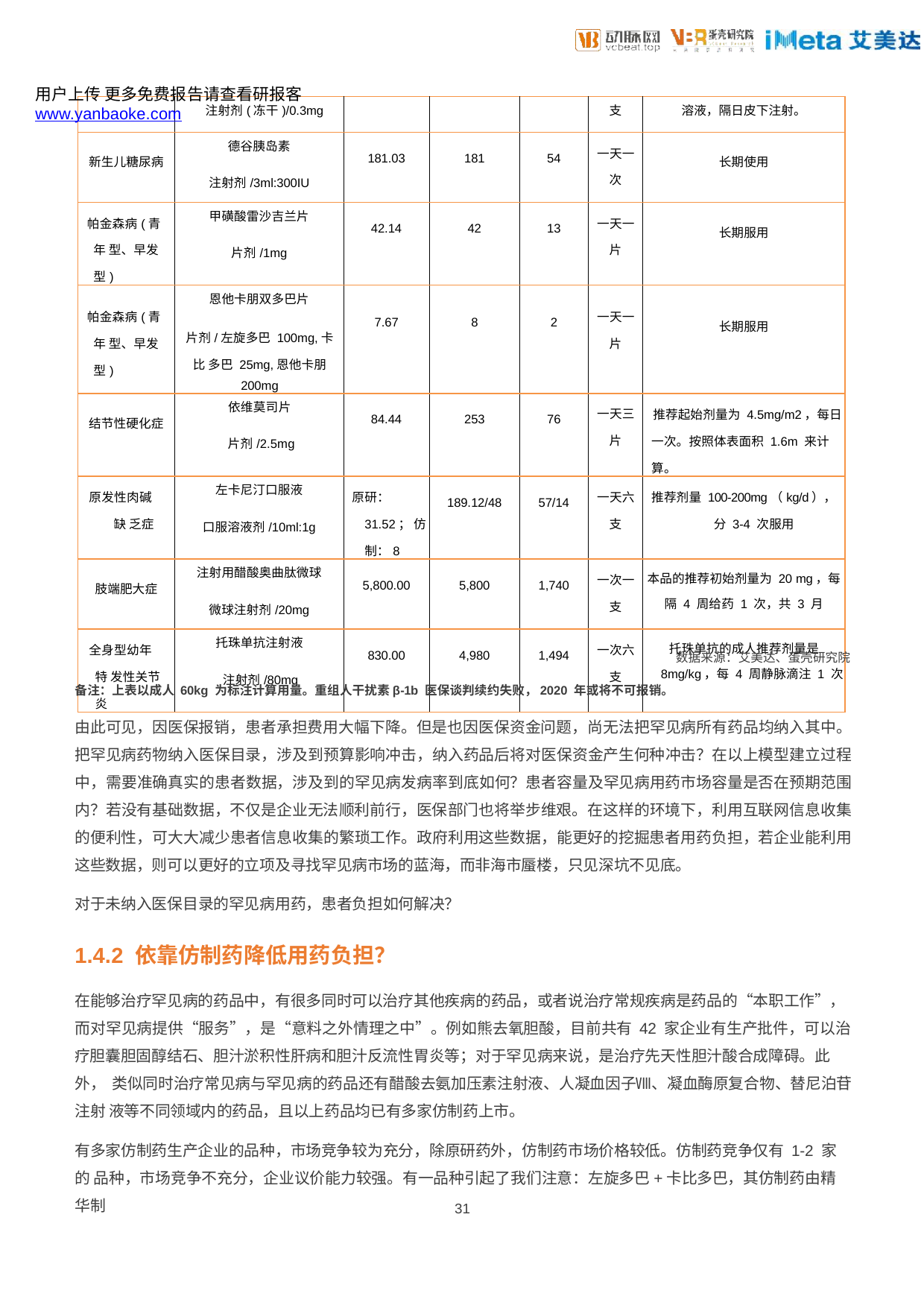

用户上传 更多免费报告请查看研报客 www.yanbaoke.com
|  | 注射剂(冻干)/0.3mg |  |  |  | 支 | 溶液，隔日皮下注射。 |
| --- | --- | --- | --- | --- | --- | --- |
| 新生儿糖尿病 | 德谷胰岛素 注射剂/3ml:300IU | 181.03 | 181 | 54 | 一天一 次 | 长期使用 |
| 帕金森病(青年 型、早发型) | 甲磺酸雷沙吉兰片 片剂/1mg | 42.14 | 42 | 13 | 一天一 片 | 长期服用 |
| 帕金森病(青年 型、早发型) | 恩他卡朋双多巴片 片剂/左旋多巴 100mg,卡比 多巴 25mg,恩他卡朋 200mg | 7.67 | 8 | 2 | 一天一 片 | 长期服用 |
| 结节性硬化症 | 依维莫司片 片剂/2.5mg | 84.44 | 253 | 76 | 一天三 片 | 推荐起始剂量为 4.5mg/m2，每日 一次。按照体表面积 1.6m 来计算。 |
| 原发性肉碱缺 乏症 | 左卡尼汀口服液 口服溶液剂/10ml:1g | 原研：31.52； 仿制：8 | 189.12/48 | 57/14 | 一天六 支 | 推荐剂量 100-200mg（kg/d），分 3-4 次服用 |
| 肢端肥大症 | 注射用醋酸奥曲肽微球 微球注射剂/20mg | 5,800.00 | 5,800 | 1,740 | 一次一 支 | 本品的推荐初始剂量为 20 mg，每 隔 4 周给药 1 次，共 3 月 |
| 全身型幼年特 发性关节炎 | 托珠单抗注射液 注射剂/80mg | 830.00 | 4,980 | 1,494 | 一次六 支 | 托珠单抗的成人推荐剂量是 8mg/kg，每 4 周静脉滴注 1 次 |
数据来源：艾美达、蛋壳研究院

备注：上表以成人 60kg 为标注计算用量。重组人干扰素β-1b 医保谈判续约失败，2020 年或将不可报销。
由此可见，因医保报销，患者承担费用大幅下降。但是也因医保资金问题，尚无法把罕见病所有药品均纳入其中。 把罕见病药物纳入医保目录，涉及到预算影响冲击，纳入药品后将对医保资金产生何种冲击？在以上模型建立过程 中，需要准确真实的患者数据，涉及到的罕见病发病率到底如何？患者容量及罕见病用药市场容量是否在预期范围 内？若没有基础数据，不仅是企业无法顺利前行，医保部门也将举步维艰。在这样的环境下，利用互联网信息收集 的便利性，可大大减少患者信息收集的繁琐工作。政府利用这些数据，能更好的挖掘患者用药负担，若企业能利用 这些数据，则可以更好的立项及寻找罕见病市场的蓝海，而非海市蜃楼，只见深坑不见底。

对于未纳入医保目录的罕见病用药，患者负担如何解决？

1.4.2 依靠仿制药降低用药负担？
在能够治疗罕见病的药品中，有很多同时可以治疗其他疾病的药品，或者说治疗常规疾病是药品的“本职工作”，  而对罕见病提供“服务”，是“意料之外情理之中”。例如熊去氧胆酸，目前共有 42 家企业有生产批件，可以治 疗胆囊胆固醇结石、胆汁淤积性肝病和胆汁反流性胃炎等；对于罕见病来说，是治疗先天性胆汁酸合成障碍。此外，  类似同时治疗常见病与罕见病的药品还有醋酸去氨加压素注射液、人凝血因子Ⅷ、凝血酶原复合物、替尼泊苷注射 液等不同领域内的药品，且以上药品均已有多家仿制药上市。
有多家仿制药生产企业的品种，市场竞争较为充分，除原研药外，仿制药市场价格较低。仿制药竞争仅有 1-2 家的 品种，市场竞争不充分，企业议价能力较强。有一品种引起了我们注意：左旋多巴+卡比多巴，其仿制药由精华制
31